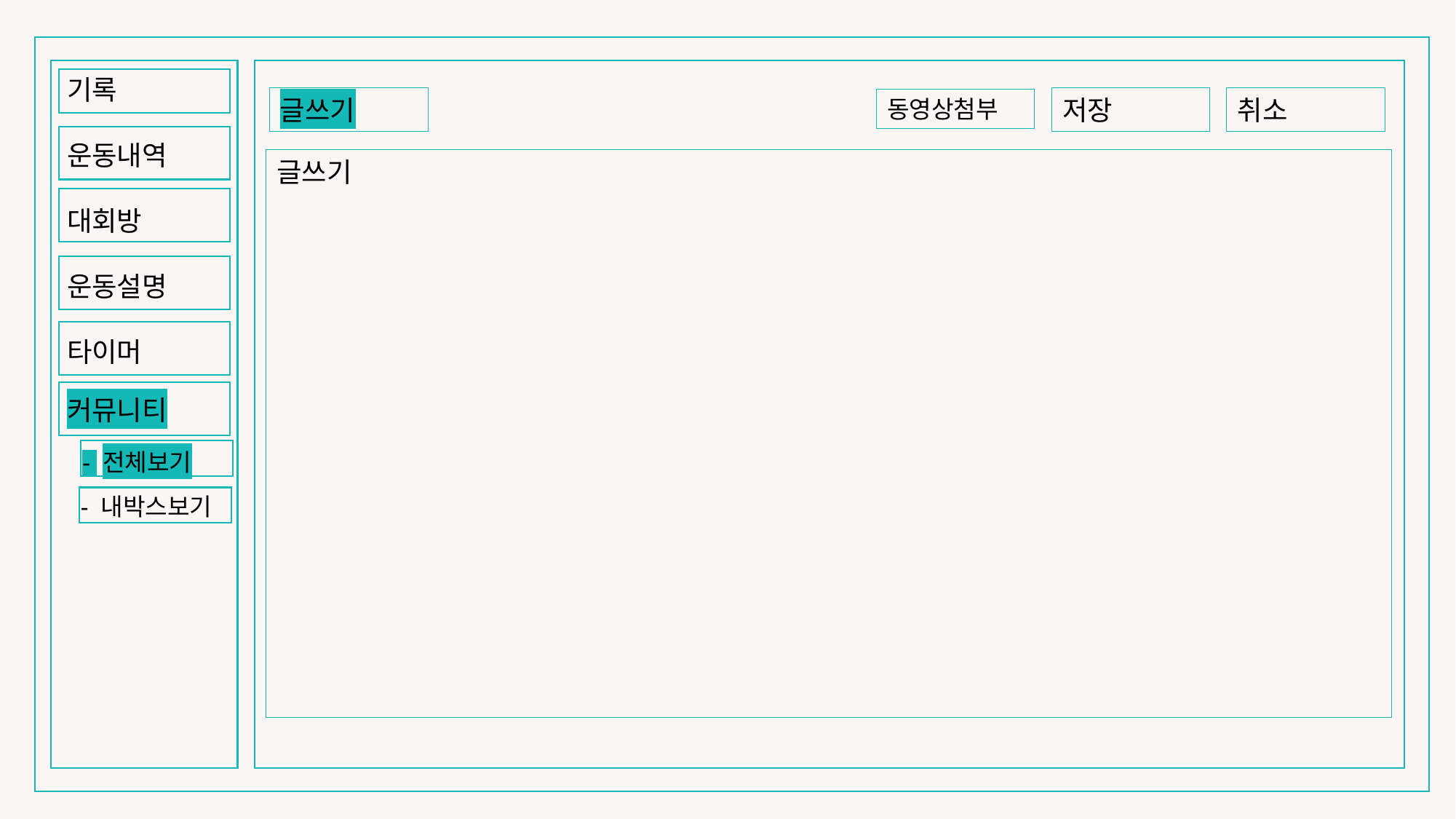

기록

운동내역

대회방

운동설명

타이머

커뮤니티

  - 전체보기

  - 내박스보기

저장
취소
글쓰기
동영상첨부

글쓰기